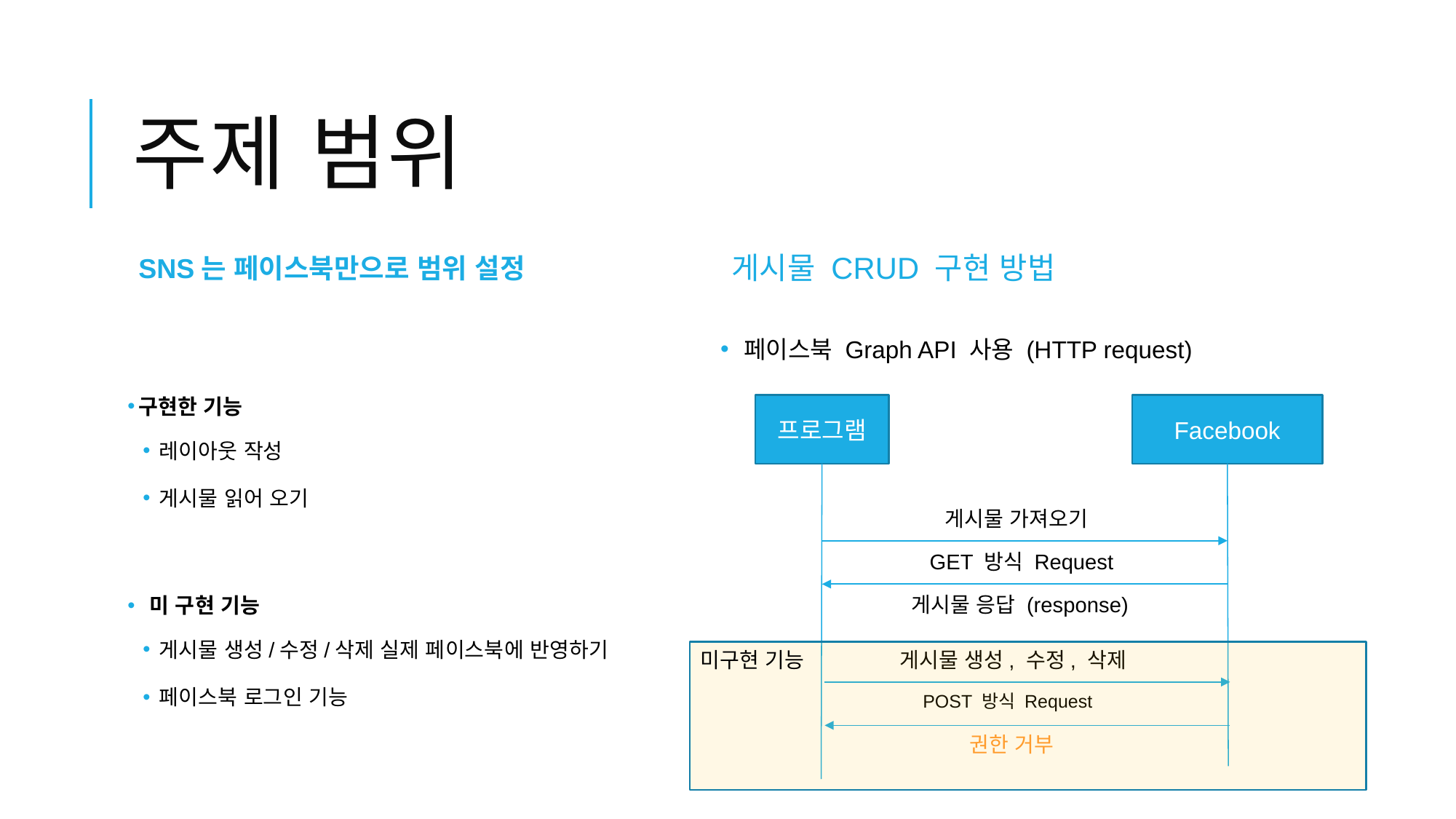

# 주제 범위
SNS는 페이스북만으로 범위 설정
게시물 CRUD 구현 방법
구현한 기능
레이아웃 작성
게시물 읽어 오기

 미 구현 기능
게시물 생성/수정/삭제 실제 페이스북에 반영하기
페이스북 로그인 기능
 페이스북 Graph API 사용 (HTTP request)
프로그램
Facebook
게시물 가져오기
GET 방식 Request
게시물 응답 (response)
미구현 기능
게시물 생성, 수정, 삭제
POST 방식 Request
권한 거부